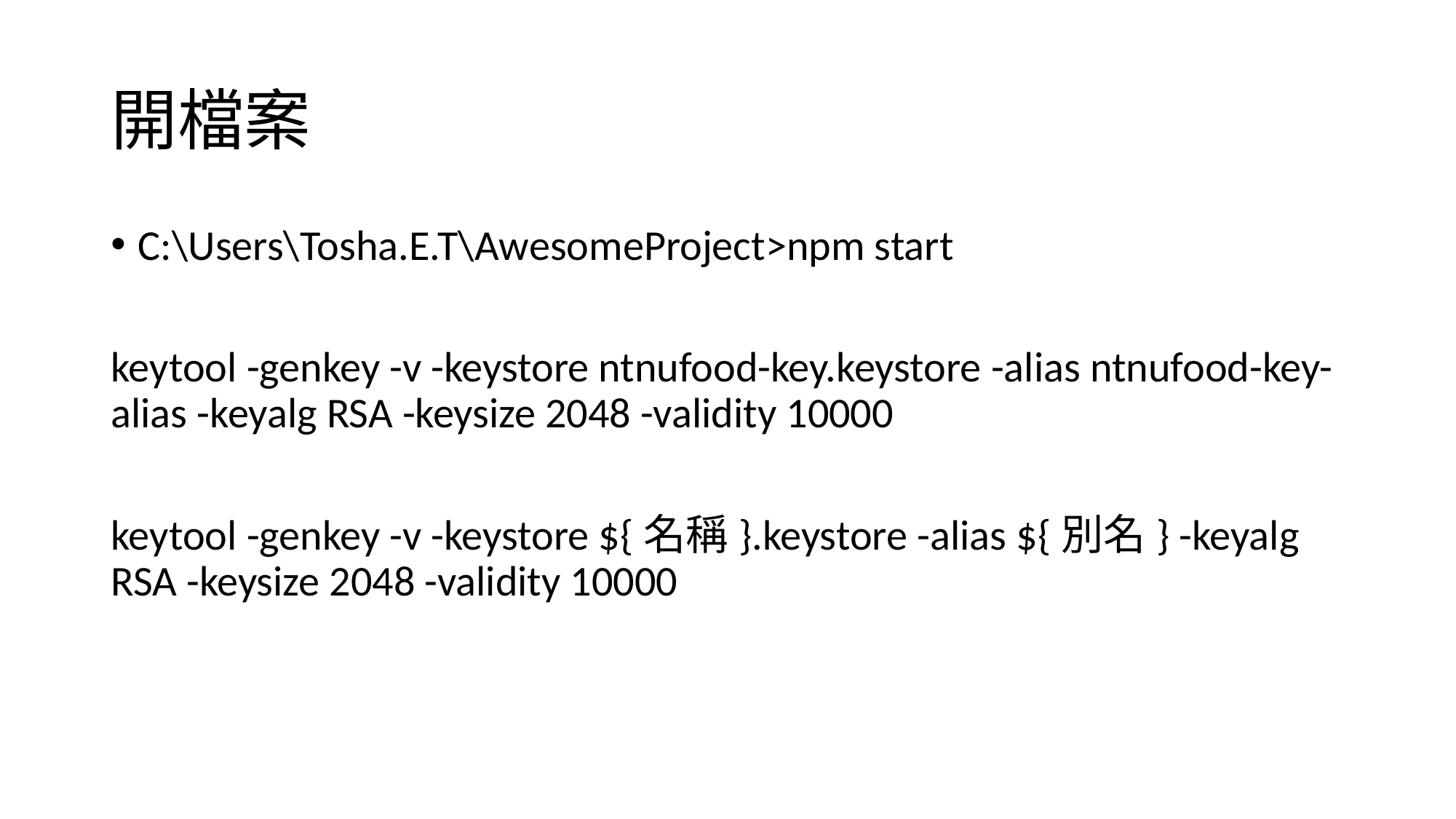

# 開檔案
C:\Users\Tosha.E.T\AwesomeProject>npm start

keytool -genkey -v -keystore ntnufood-key.keystore -alias ntnufood-key-alias -keyalg RSA -keysize 2048 -validity 10000

keytool -genkey -v -keystore ${名稱}.keystore -alias ${別名} -keyalg RSA -keysize 2048 -validity 10000